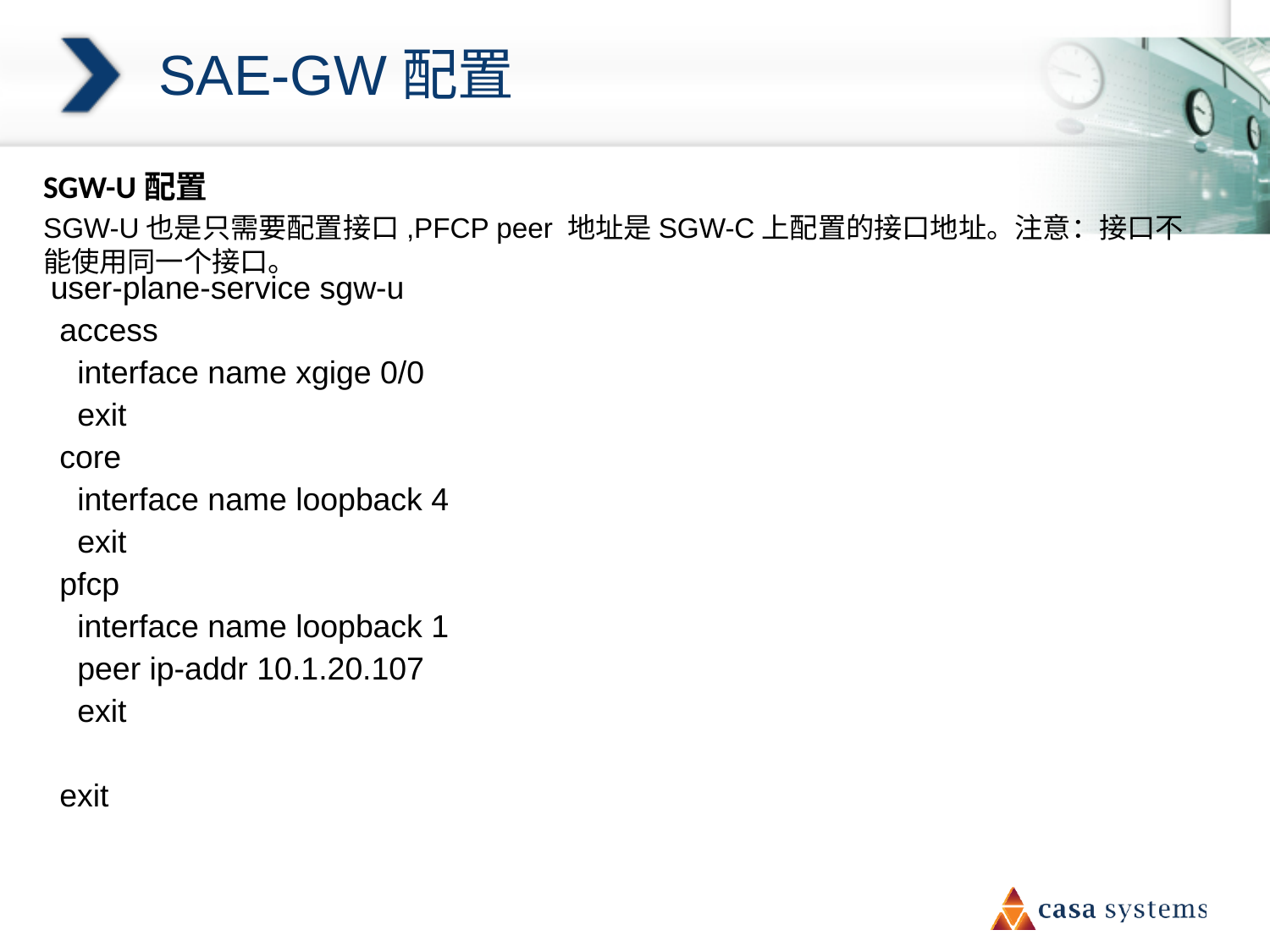

# SAE-GW配置
SGW-U配置
SGW-U也是只需要配置接口,PFCP peer 地址是SGW-C上配置的接口地址。注意：接口不能使用同一个接口。
user-plane-service sgw-u
 access
   interface name xgige 0/0
   exit
 core
   interface name loopback 4
   exit
 pfcp
   interface name loopback 1
   peer ip-addr 10.1.20.107
   exit

 exit